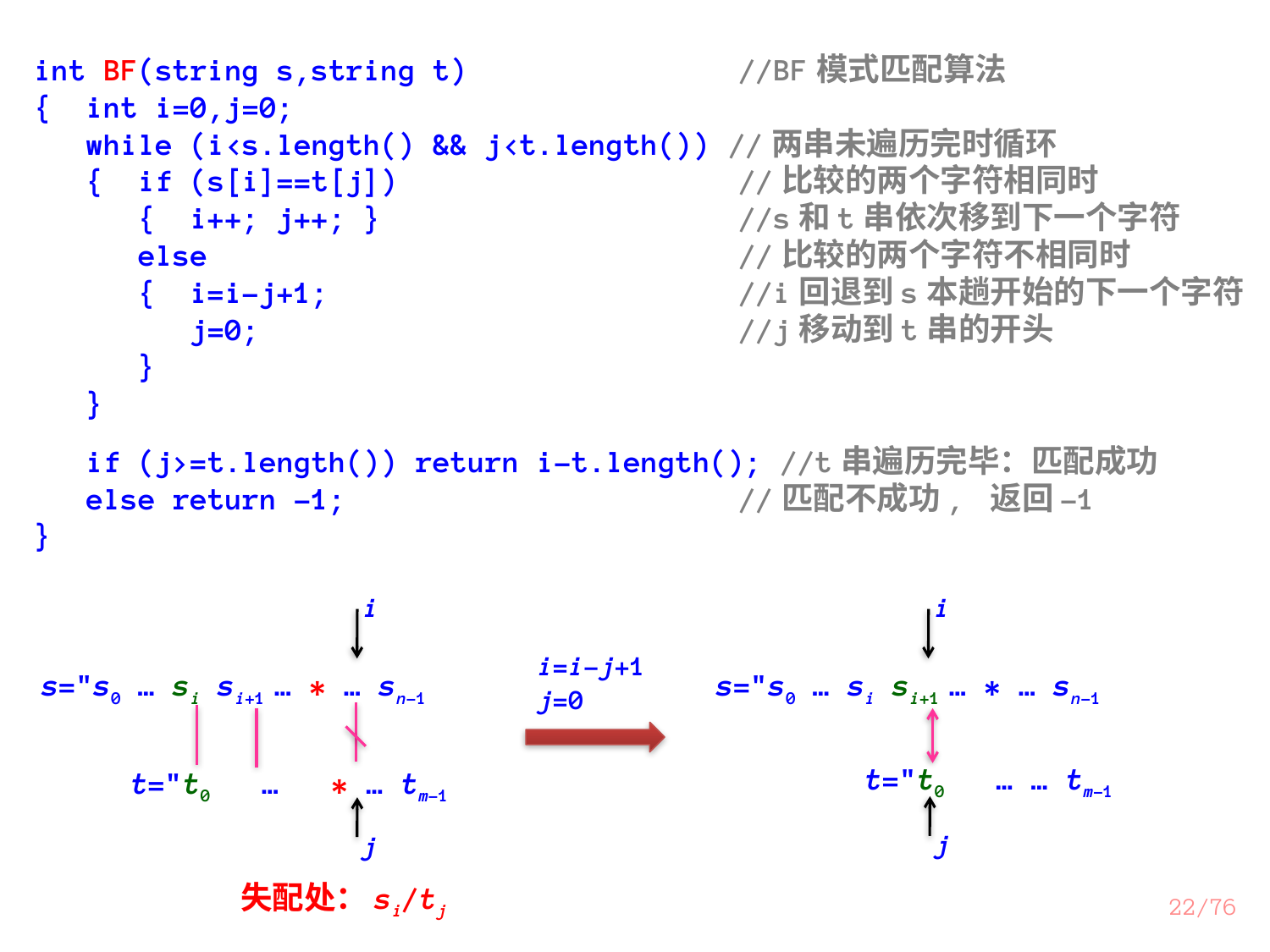

int BF(string s,string t)		    //BF模式匹配算法
{  int i=0,j=0;
   while (i<s.length() && j<t.length()) //两串未遍历完时循环
   {  if (s[i]==t[j])			    //比较的两个字符相同时
      {  i++; j++; }			    //s和t串依次移到下一个字符
      else				    //比较的两个字符不相同时
      {  i=i-j+1;			    //i回退到s本趟开始的下一个字符
         j=0;				    //j移动到t串的开头
      }
   }
   if (j>=t.length()) return i-t.length(); //t串遍历完毕：匹配成功
   else return -1;			    //匹配不成功, 返回-1
}
i
s="s0 … si si+1 … * … sn-1
t="t0   …   * … tm-1
j
i
i=i-j+1
j=0
s="s0 … si si+1 … * … sn-1

t="t0   … … tm-1
j
失配处：si/tj
22/76